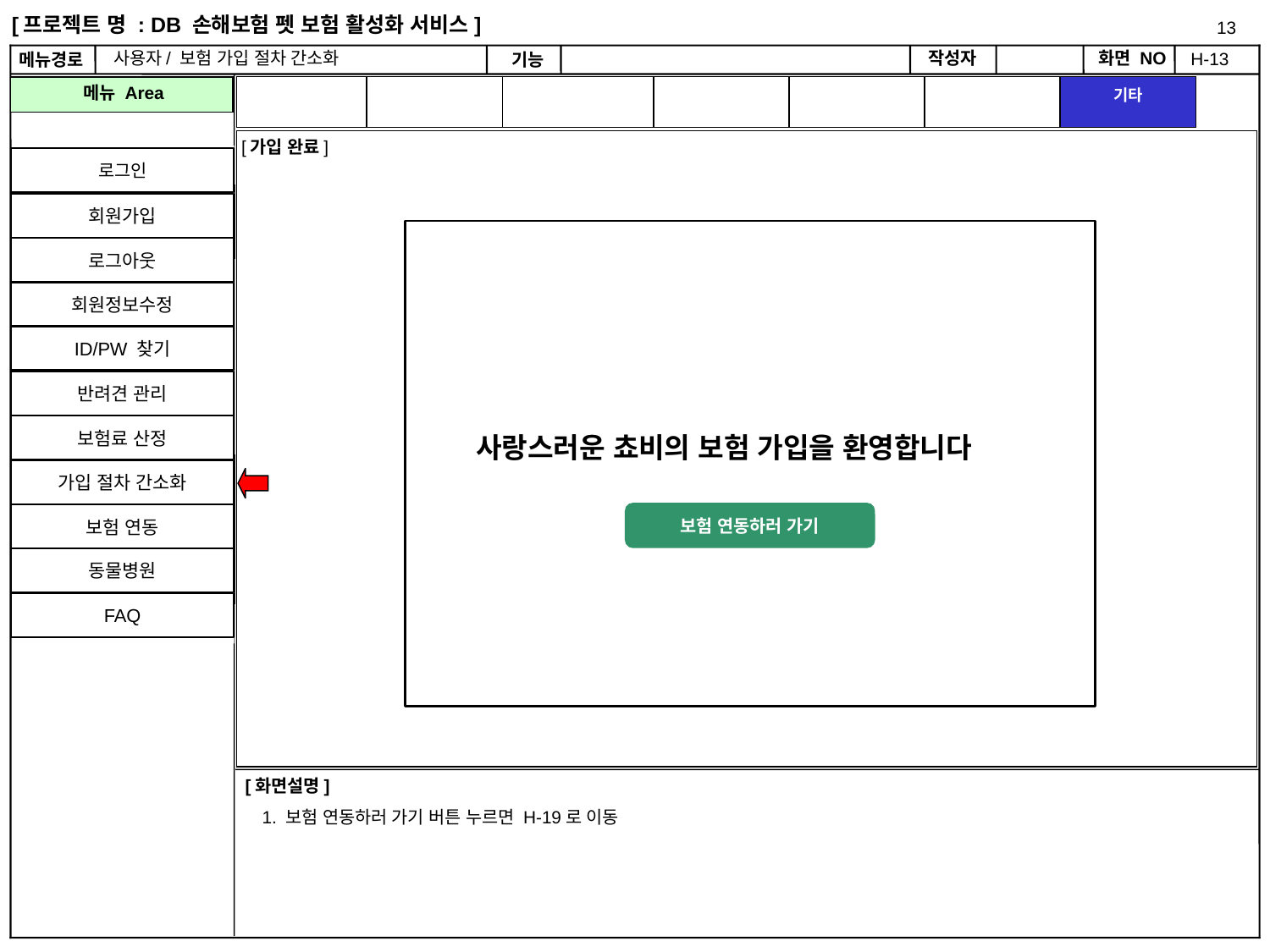

[프로젝트 명 : DB 손해보험 펫 보험 활성화 서비스]
13
사용자/ 보험 가입 절차 간소화
H-13

[가입 완료]

로그인
회원가입

로그아웃
회원정보수정
ID/PW 찾기
반려견 관리

보험료 산정
사랑스러운 쵸비의 보험 가입을 환영합니다
가입 절차 간소화

보험 연동하러 가기
보험 연동
동물병원
FAQ
1. 보험 연동하러 가기 버튼 누르면 H-19로 이동